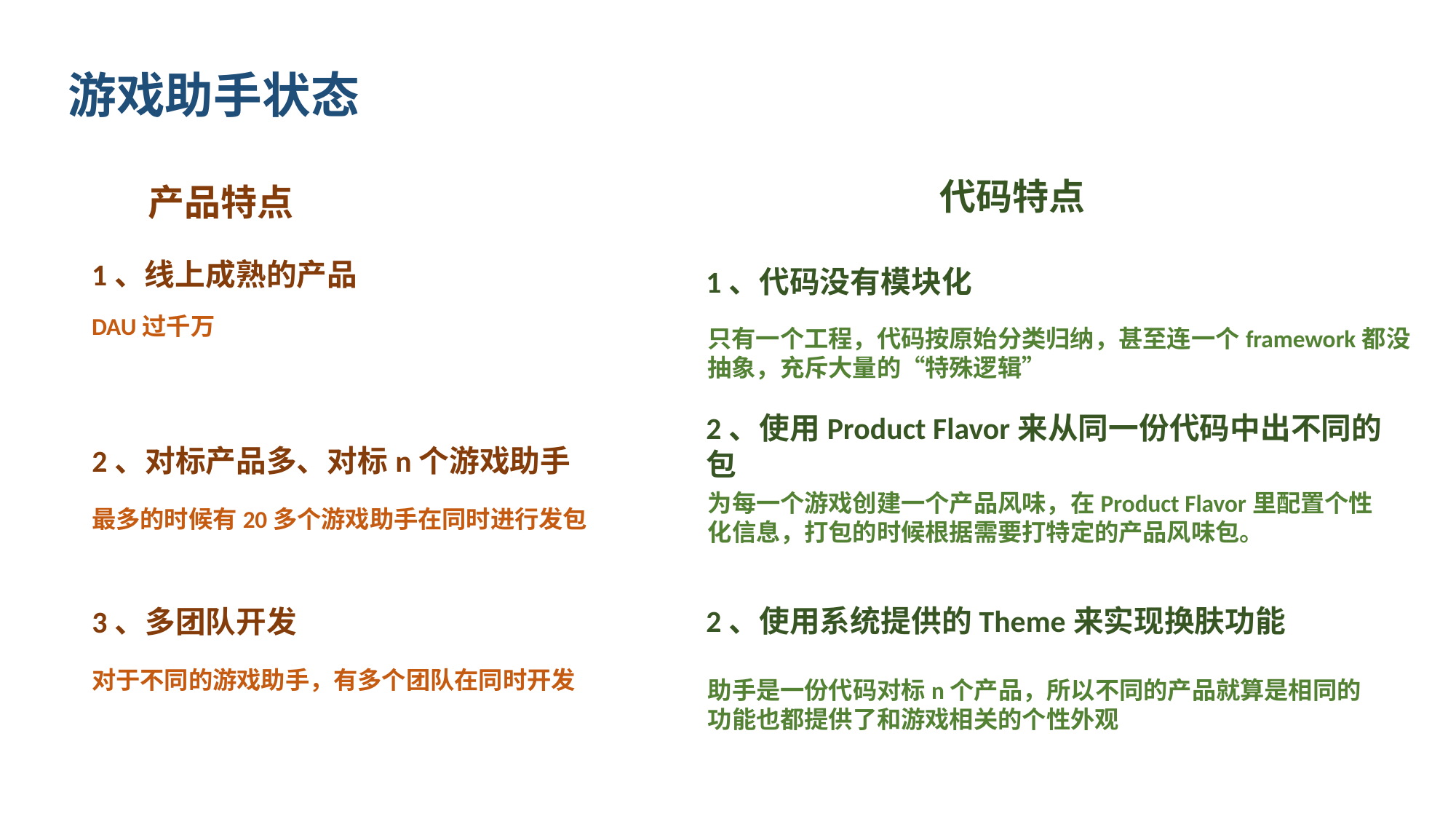

游戏助手状态
代码特点
产品特点
1、线上成熟的产品
DAU过千万
1、代码没有模块化
只有一个工程，代码按原始分类归纳，甚至连一个framework都没抽象，充斥大量的“特殊逻辑”
2、使用Product Flavor来从同一份代码中出不同的包
为每一个游戏创建一个产品风味，在Product Flavor里配置个性化信息，打包的时候根据需要打特定的产品风味包。
2、对标产品多、对标n个游戏助手
最多的时候有20多个游戏助手在同时进行发包
2、使用系统提供的Theme来实现换肤功能
助手是一份代码对标n个产品，所以不同的产品就算是相同的功能也都提供了和游戏相关的个性外观
3、多团队开发
对于不同的游戏助手，有多个团队在同时开发